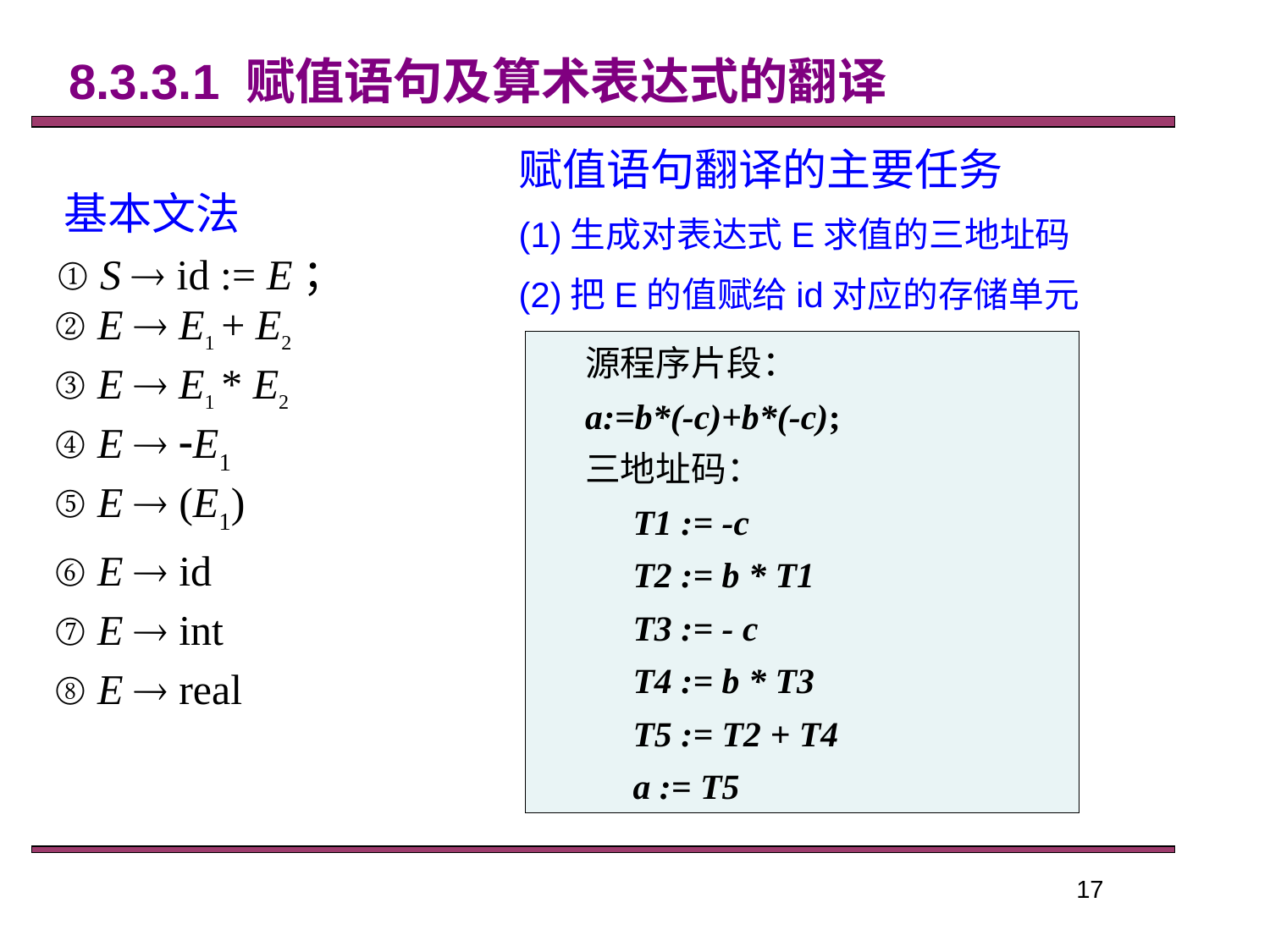

8.3.3.1 赋值语句及算术表达式的翻译
赋值语句翻译的主要任务
(1)生成对表达式E求值的三地址码
(2)把E的值赋给id对应的存储单元
  基本文法
  ① S → id := E；
  ② E → E1 + E2
  ③ E → E1 * E2
  ④ E → −E1
  ⑤ E → (E1)
  ⑥ E → id
  ⑦ E → int
  ⑧ E → real
源程序片段：
a:=b*(-c)+b*(-c);
三地址码：
T1 := -c
T2 := b * T1
T3 := - c
T4 := b * T3
T5 := T2 + T4
a := T5
17